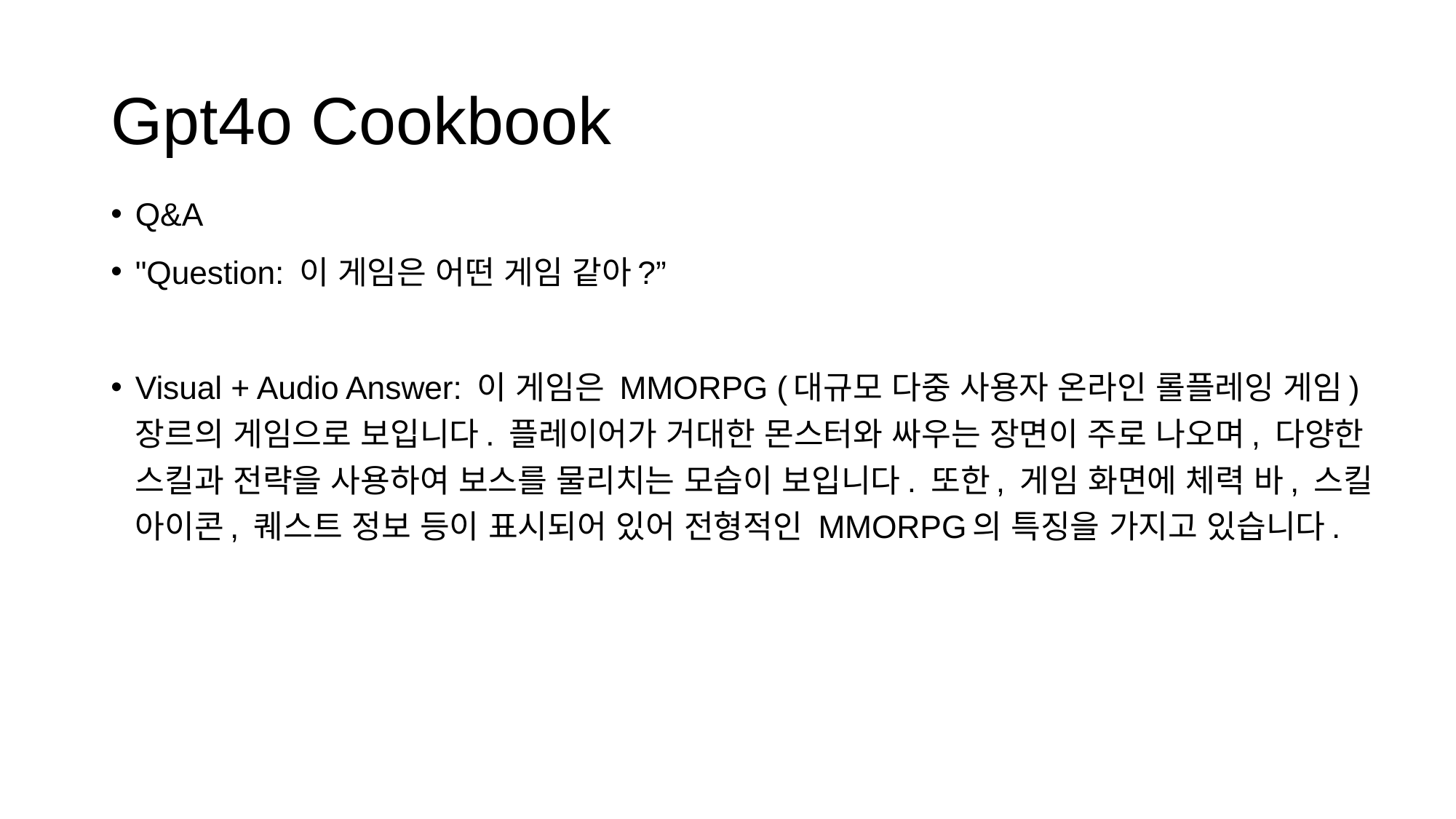

# Gpt4o Cookbook
Q&A
"Question: 이 게임은 어떤 게임 같아?”

Visual + Audio Answer: 이 게임은 MMORPG (대규모 다중 사용자 온라인 롤플레잉 게임) 장르의 게임으로 보입니다. 플레이어가 거대한 몬스터와 싸우는 장면이 주로 나오며, 다양한 스킬과 전략을 사용하여 보스를 물리치는 모습이 보입니다. 또한, 게임 화면에 체력 바, 스킬 아이콘, 퀘스트 정보 등이 표시되어 있어 전형적인 MMORPG의 특징을 가지고 있습니다.